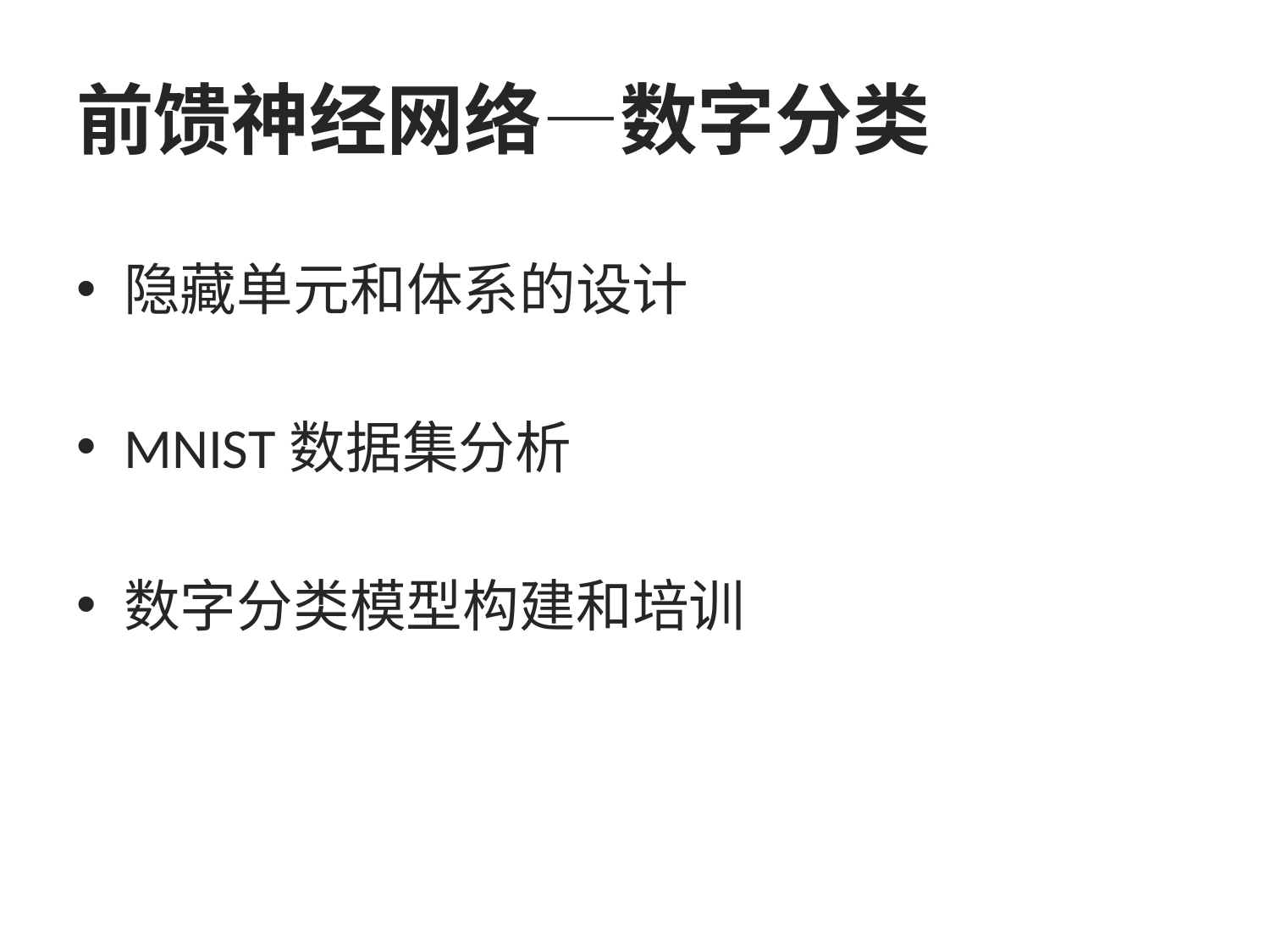

# 前馈神经网络—数字分类
隐藏单元和体系的设计

MNIST数据集分析

数字分类模型构建和培训